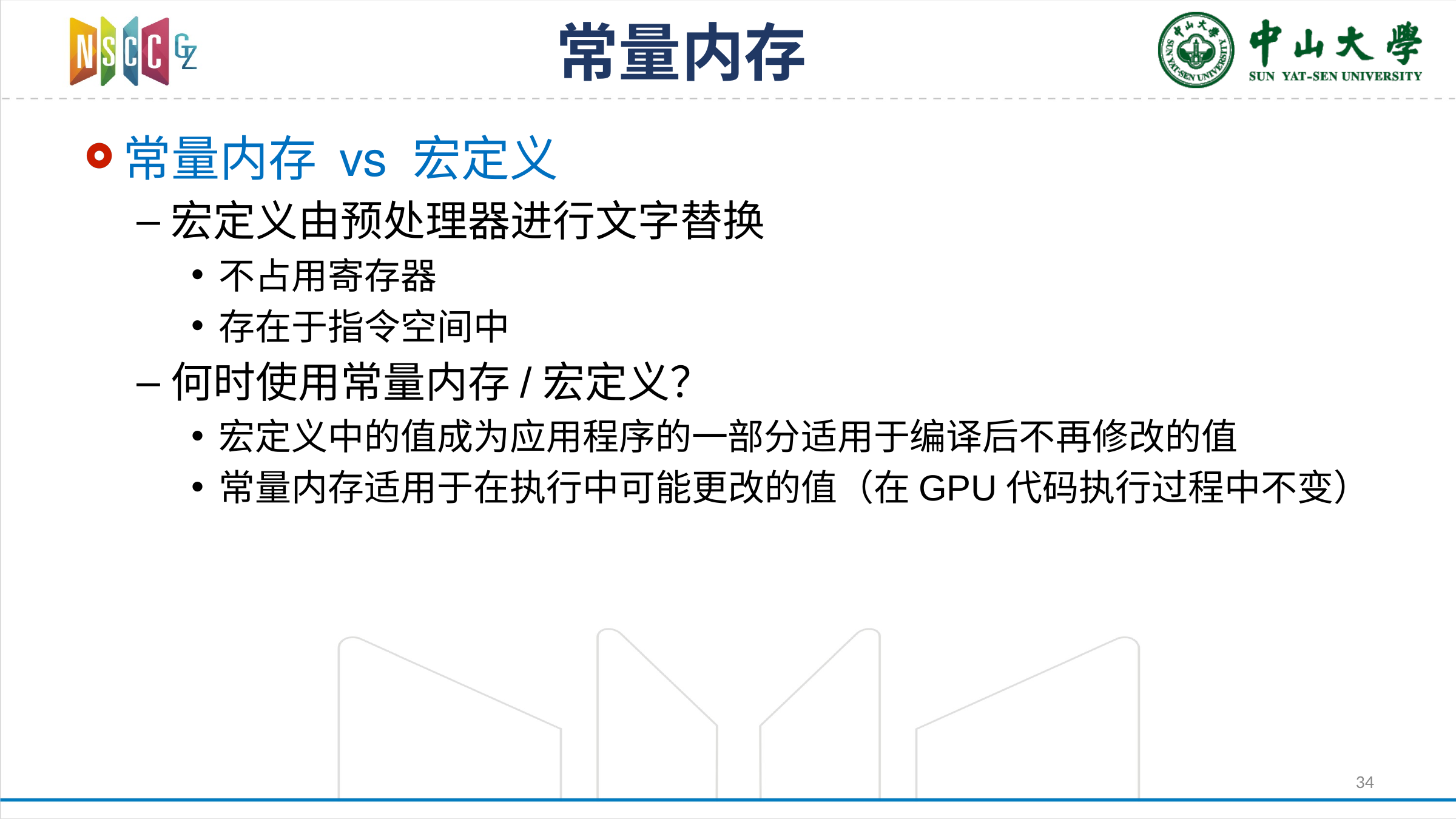

# 常量内存
常量内存 vs 宏定义
宏定义由预处理器进行文字替换
不占用寄存器
存在于指令空间中
何时使用常量内存/宏定义？
宏定义中的值成为应用程序的一部分适用于编译后不再修改的值
常量内存适用于在执行中可能更改的值（在GPU代码执行过程中不变）
34